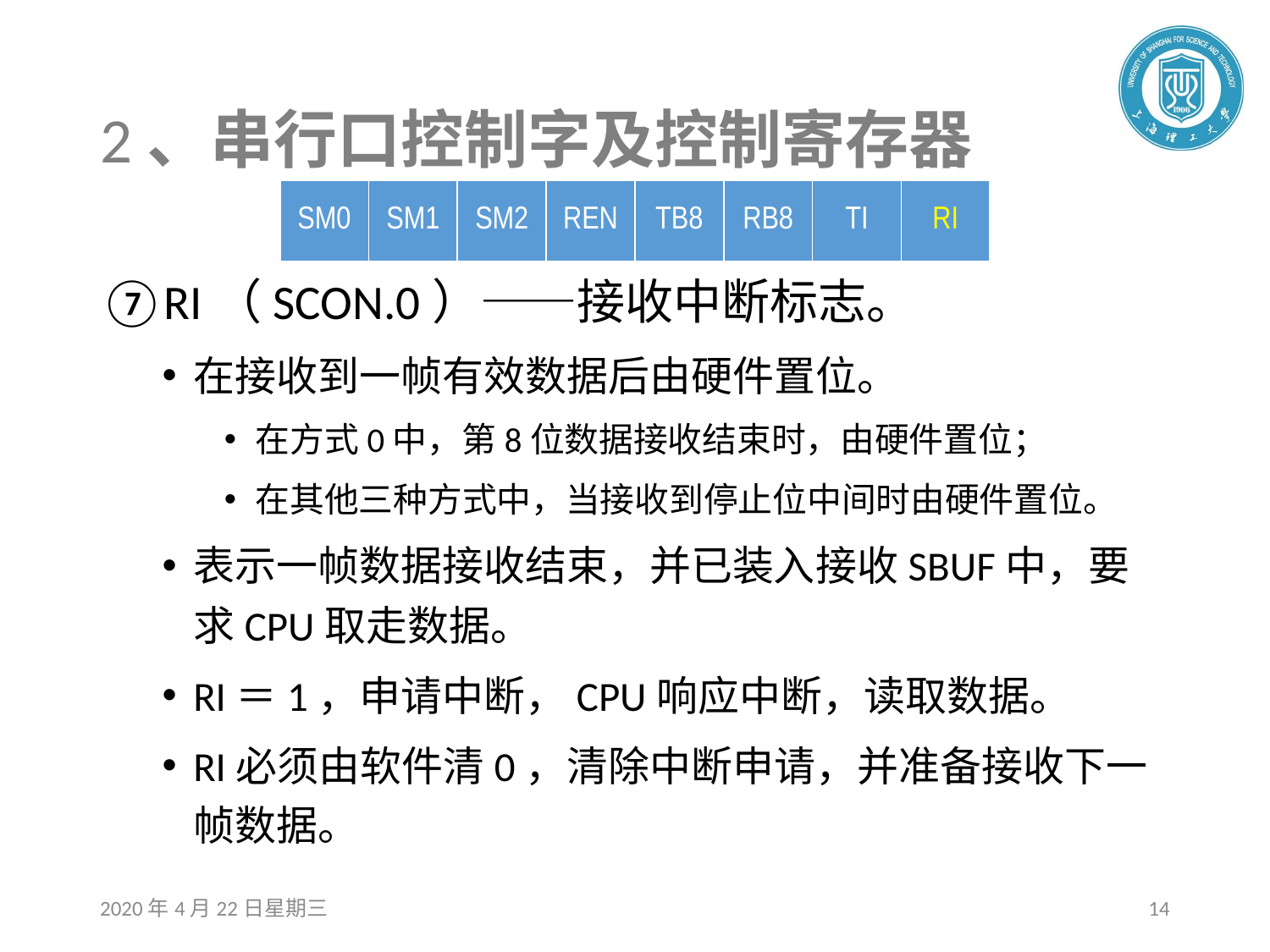

# 2、串行口控制字及控制寄存器
| SM0 | SM1 | SM2 | REN | TB8 | RB8 | TI | RI |
| --- | --- | --- | --- | --- | --- | --- | --- |
⑦RI（SCON.0）——接收中断标志。
在接收到一帧有效数据后由硬件置位。
在方式0中，第8位数据接收结束时，由硬件置位；
在其他三种方式中，当接收到停止位中间时由硬件置位。
表示一帧数据接收结束，并已装入接收SBUF中，要求CPU取走数据。
RI＝1，申请中断，CPU响应中断，读取数据。
RI必须由软件清0，清除中断申请，并准备接收下一帧数据。
2020年4月22日星期三
14